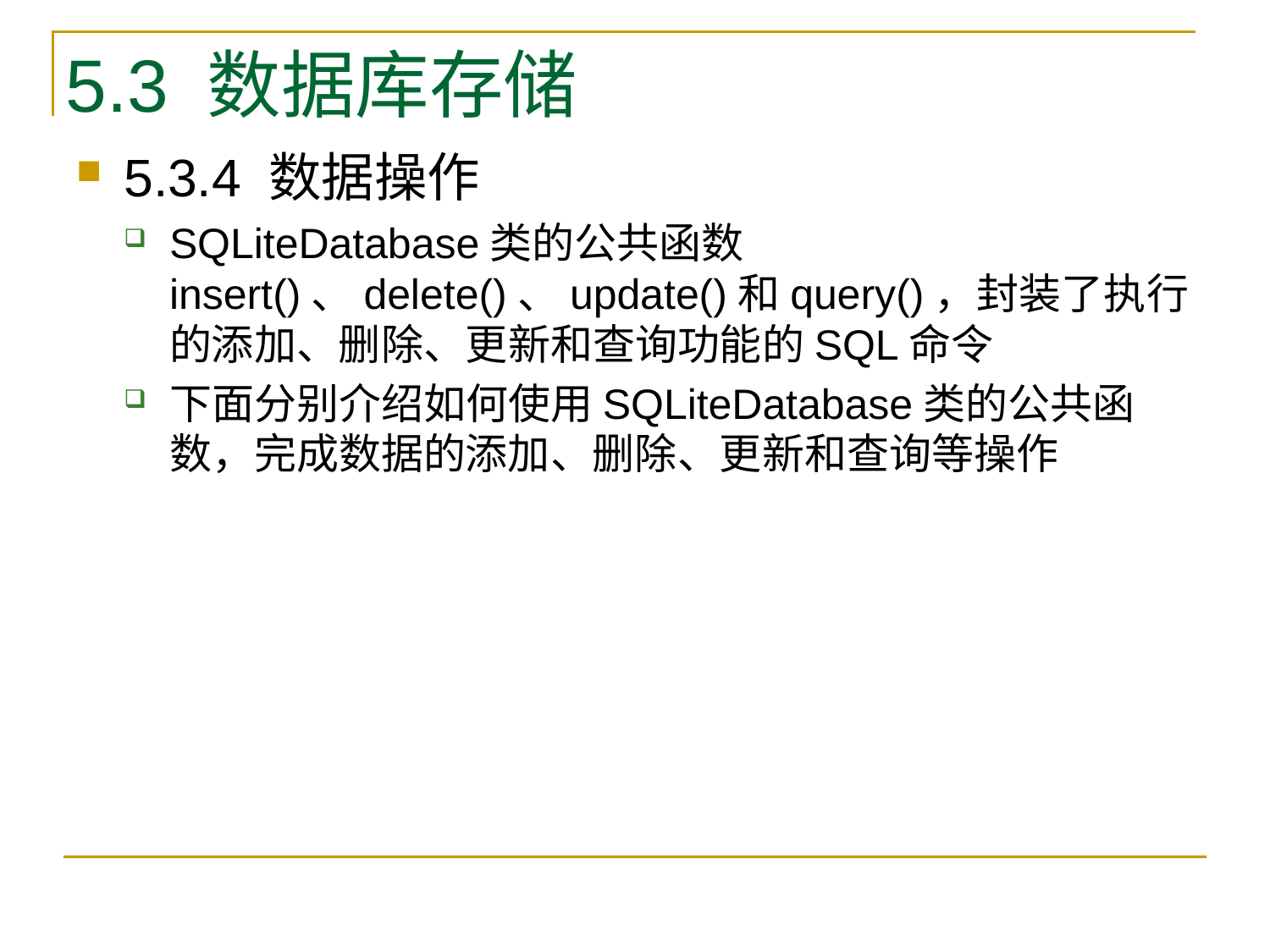

# 5.3 数据库存储
5.3.4 数据操作
SQLiteDatabase类的公共函数insert()、delete()、update()和query()，封装了执行的添加、删除、更新和查询功能的SQL命令
下面分别介绍如何使用SQLiteDatabase类的公共函数，完成数据的添加、删除、更新和查询等操作